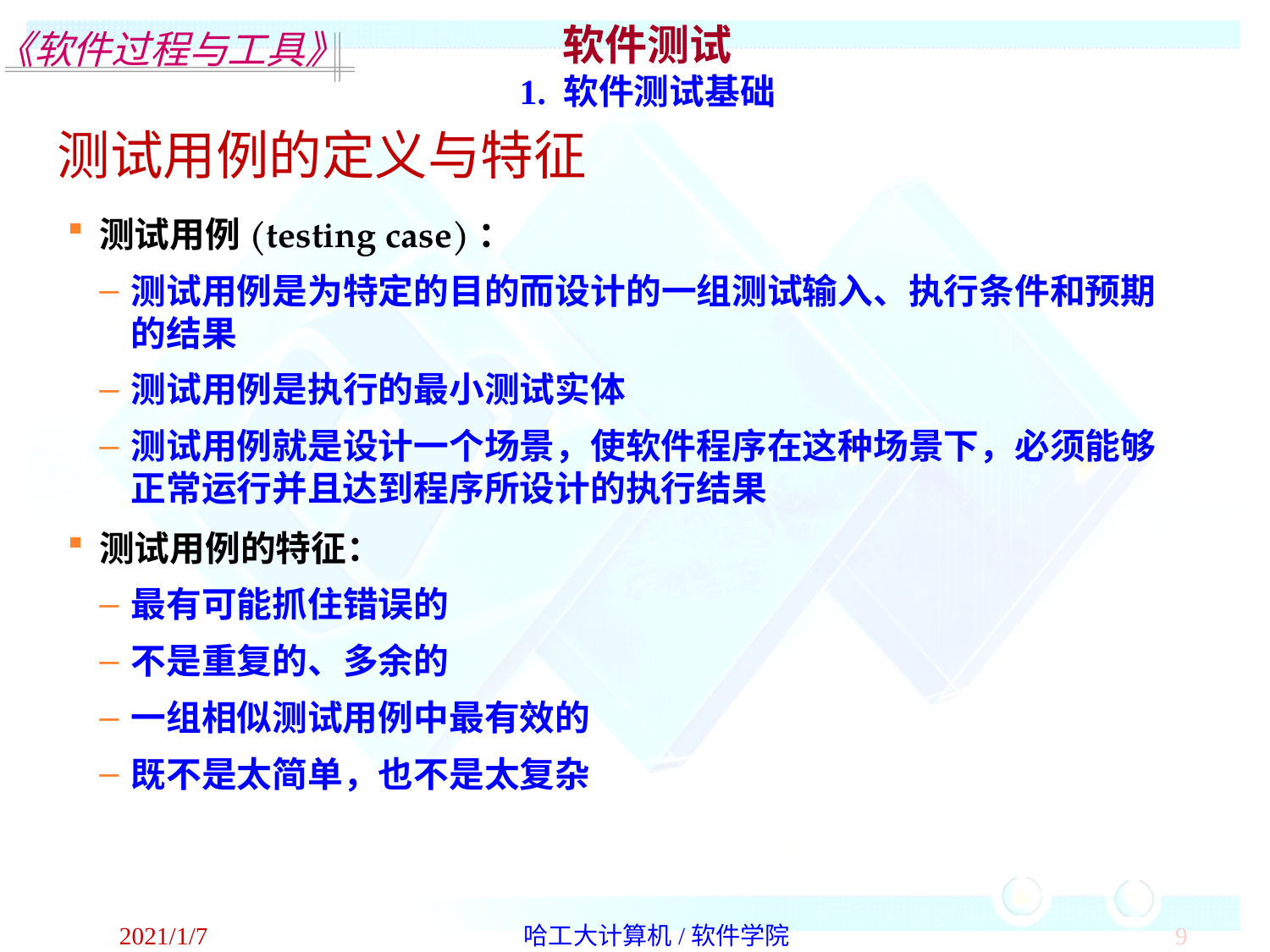

软件测试
1. 软件测试基础
测试用例的定义与特征
测试用例(testing case)：
测试用例是为特定的目的而设计的一组测试输入、执行条件和预期的结果
测试用例是执行的最小测试实体
测试用例就是设计一个场景，使软件程序在这种场景下，必须能够正常运行并且达到程序所设计的执行结果
测试用例的特征：
最有可能抓住错误的
不是重复的、多余的
一组相似测试用例中最有效的
既不是太简单，也不是太复杂